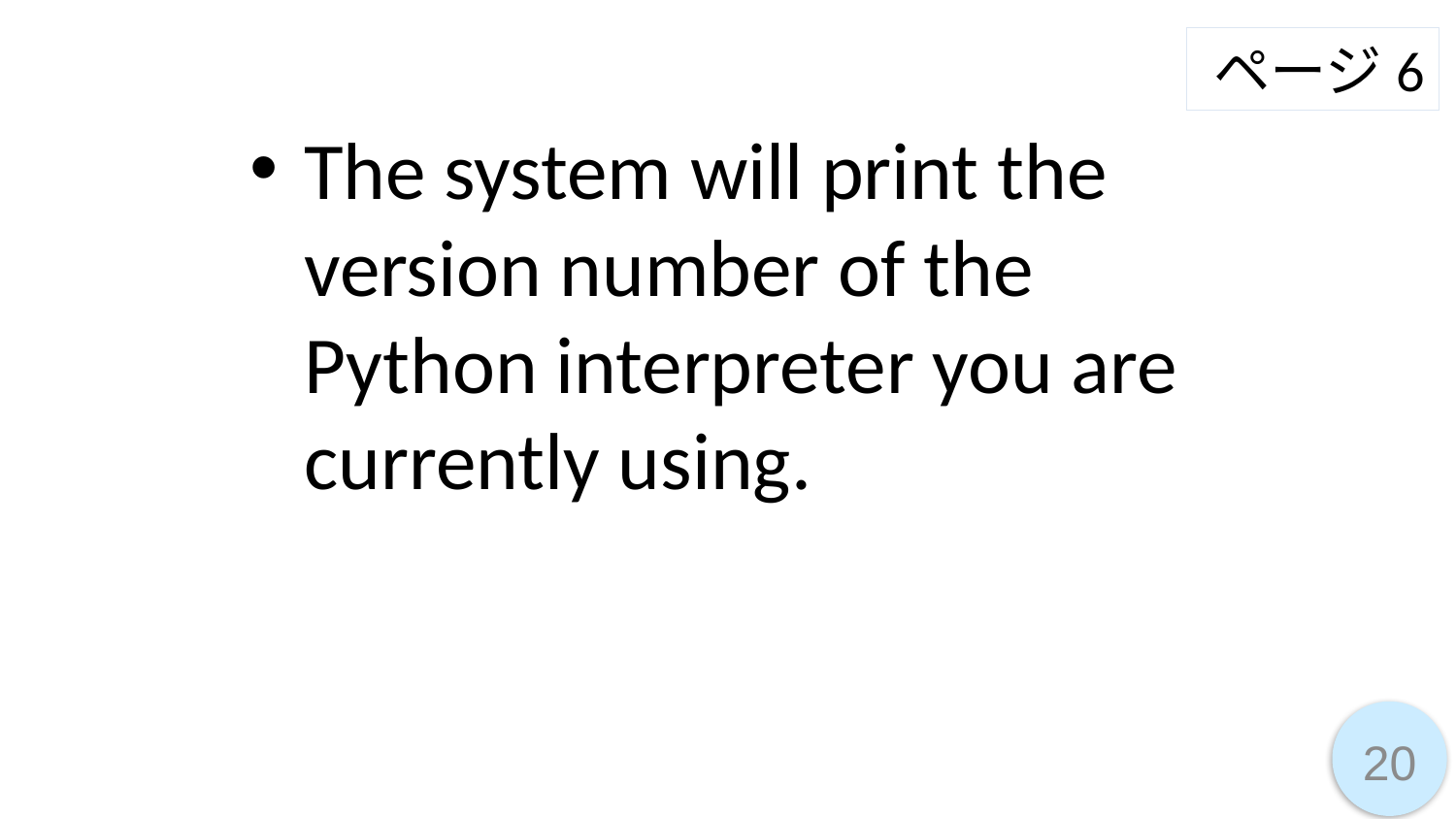

ページ6
The system will print the version number of the Python interpreter you are currently using.
20